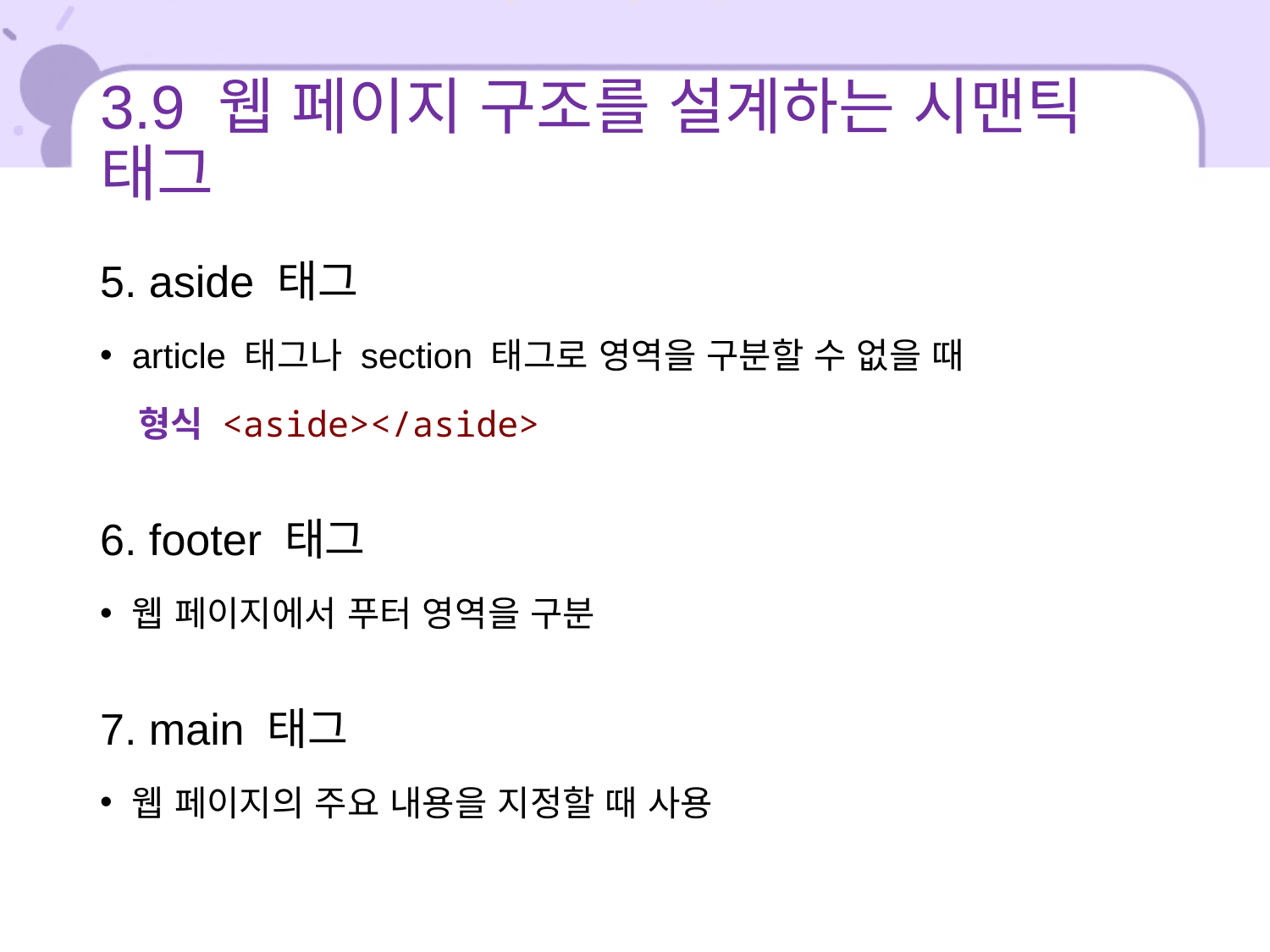

# 3.9 웹 페이지 구조를 설계하는 시맨틱 태그
5. aside 태그
article 태그나 section 태그로 영역을 구분할 수 없을 때
   형식 <aside></aside>

6. footer 태그
웹 페이지에서 푸터 영역을 구분

7. main 태그
웹 페이지의 주요 내용을 지정할 때 사용